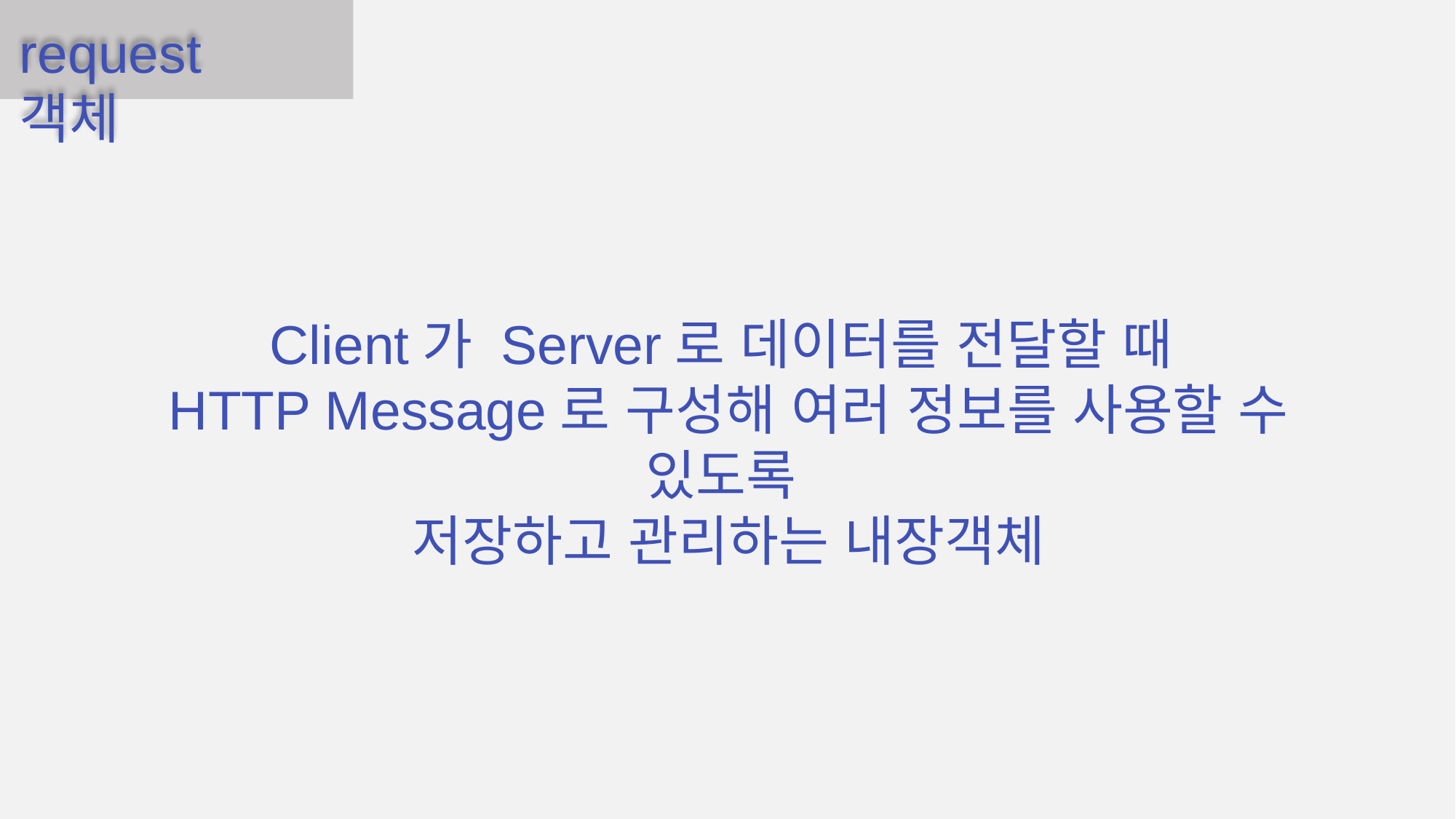

request객체
Client가 Server로 데이터를 전달할 때
HTTP Message로 구성해 여러 정보를 사용할 수 있도록
저장하고 관리하는 내장객체